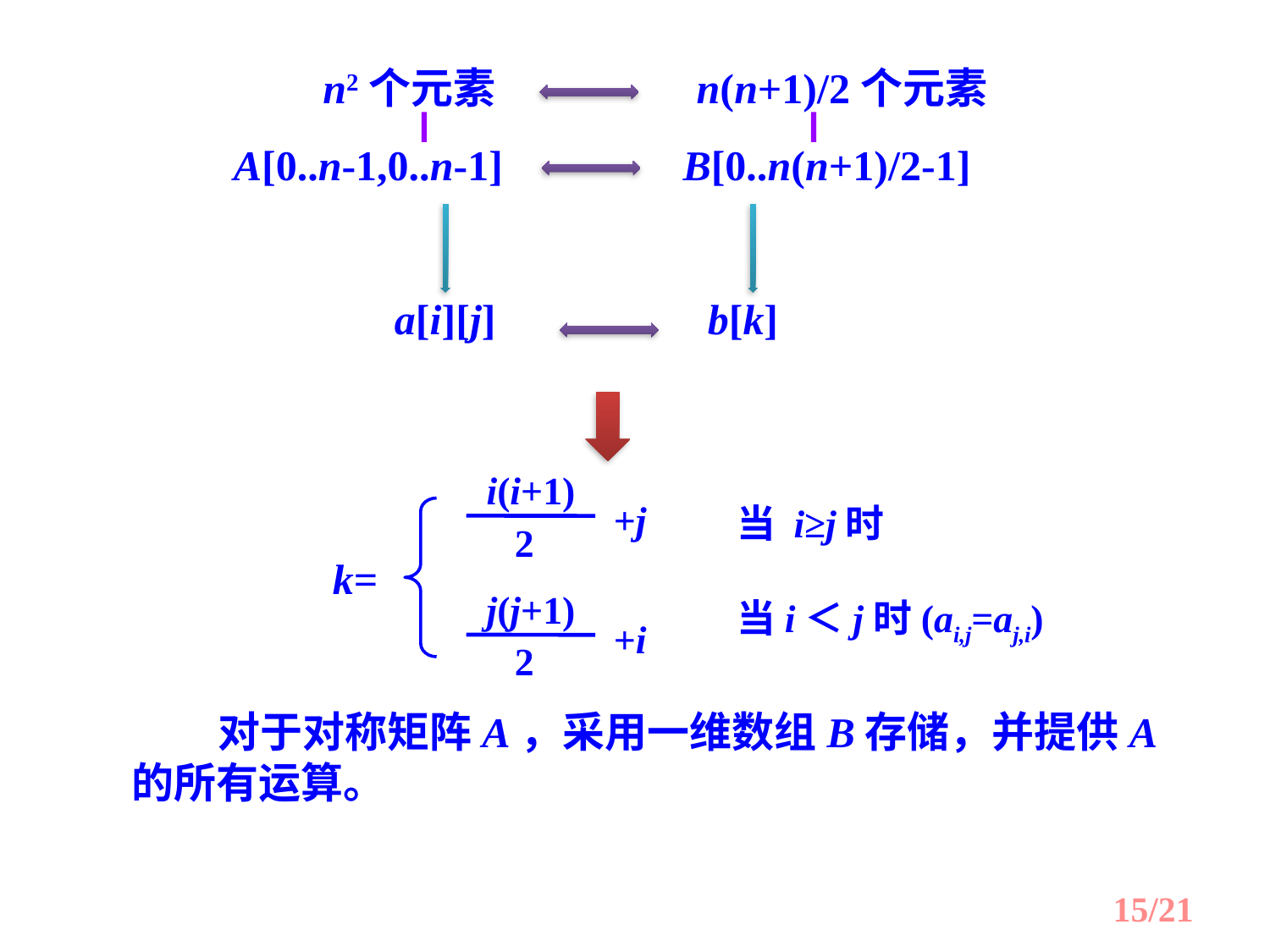

n2个元素                    n(n+1)/2个元素
A[0..n-1,0..n-1]                 B[0..n(n+1)/2-1]

a[i][j]                    b[k]

i(i+1)
+j
2
当 i≥j时

k=
j(j+1)
+i
2
当i＜j时(ai,j=aj,i)
        对于对称矩阵A，采用一维数组B存储，并提供A的所有运算。
15